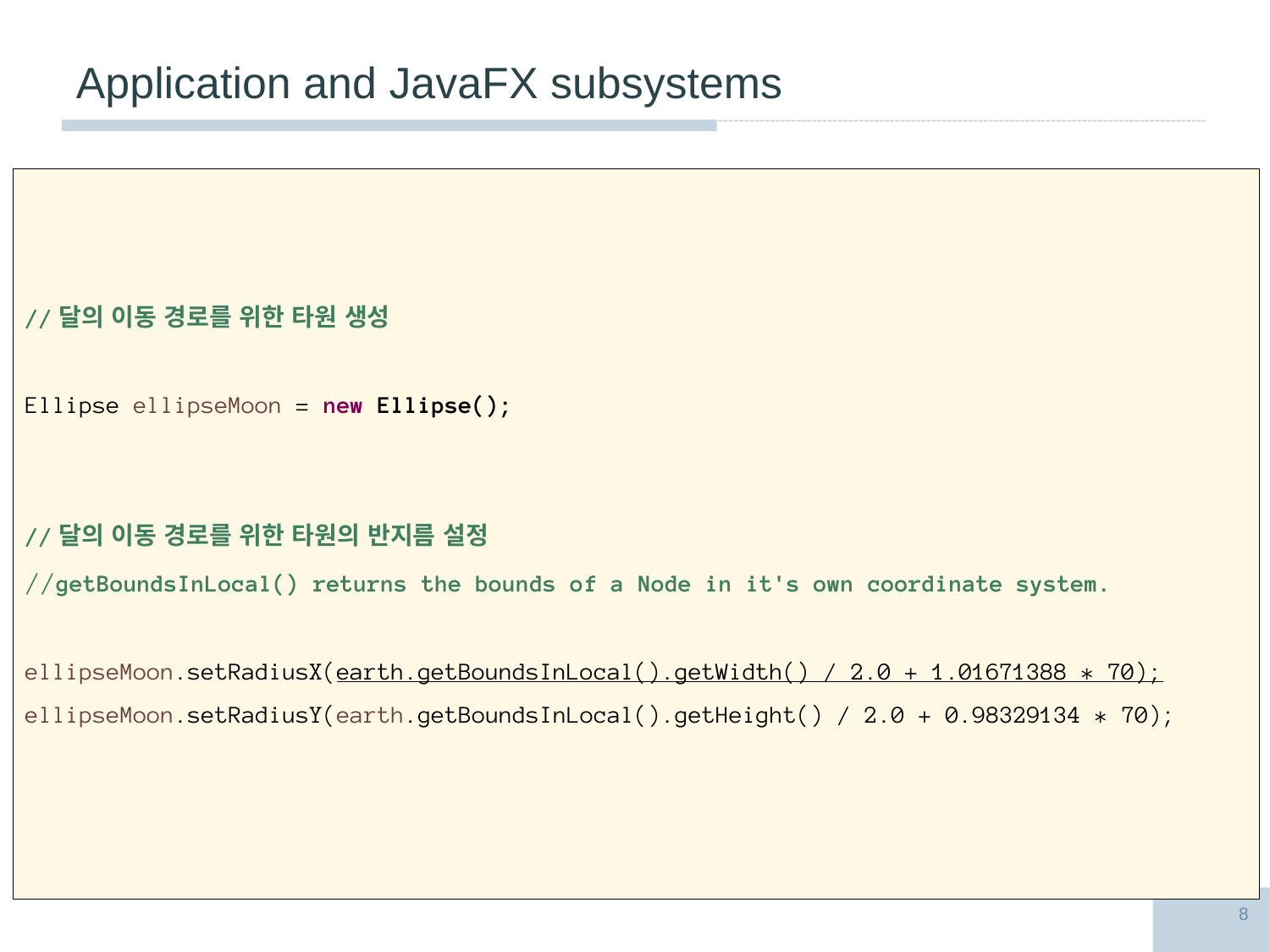

# Application and JavaFX subsystems
//달의 이동 경로를 위한 타원 생성

Ellipse ellipseMoon = new Ellipse();

//달의 이동 경로를 위한 타원의 반지름 설정
//getBoundsInLocal() returns the bounds of a Node in it's own coordinate system.

ellipseMoon.setRadiusX(earth.getBoundsInLocal().getWidth() / 2.0 + 1.01671388 * 70);
ellipseMoon.setRadiusY(earth.getBoundsInLocal().getHeight() / 2.0 + 0.98329134 * 70);